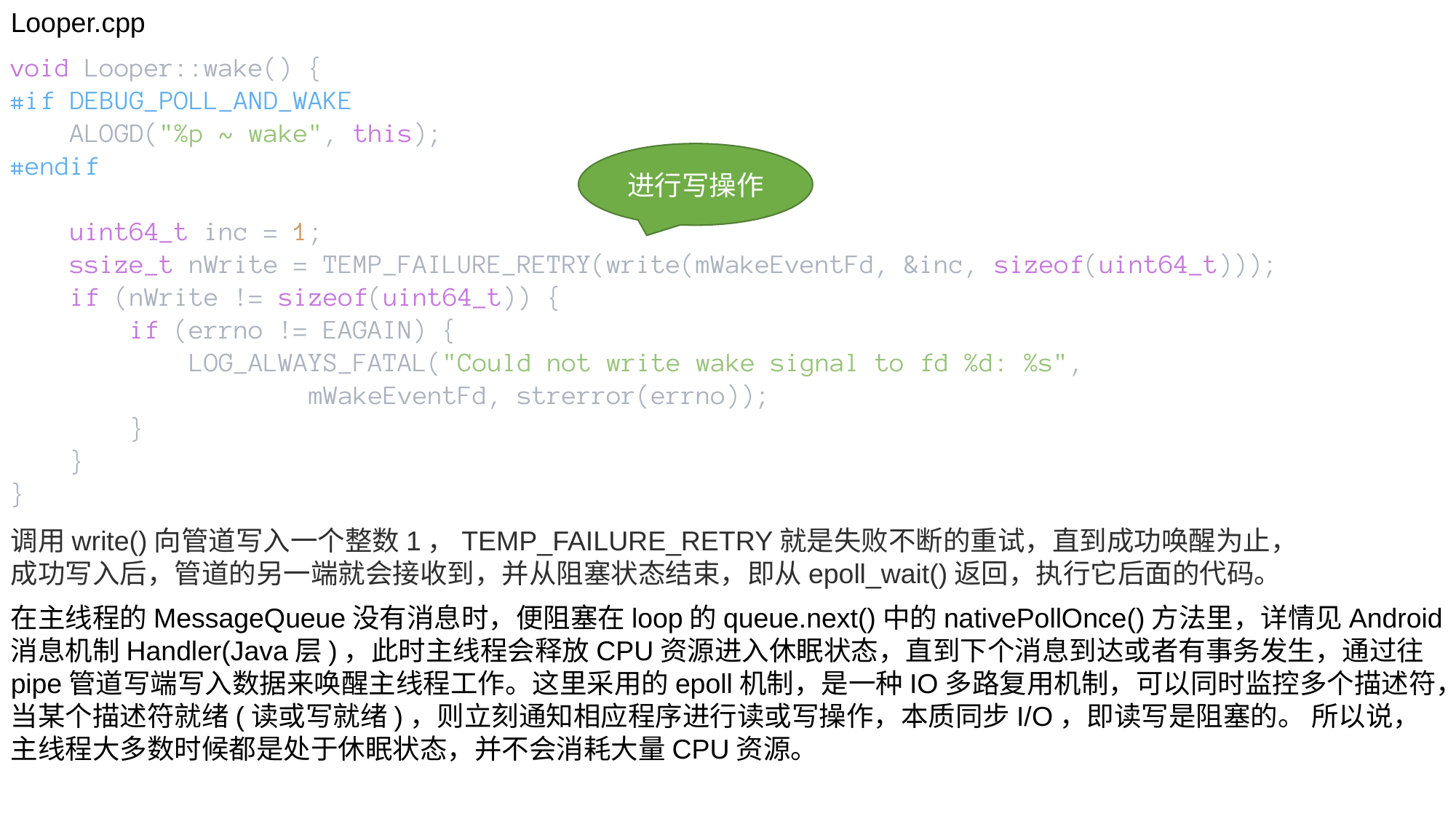

Looper.cpp
void Looper::wake() {
#if DEBUG_POLL_AND_WAKE
    ALOGD("%p ~ wake", this);
#endif

    uint64_t inc = 1;
    ssize_t nWrite = TEMP_FAILURE_RETRY(write(mWakeEventFd, &inc, sizeof(uint64_t)));
    if (nWrite != sizeof(uint64_t)) {
        if (errno != EAGAIN) {
            LOG_ALWAYS_FATAL("Could not write wake signal to fd %d: %s",
                    mWakeEventFd, strerror(errno));
        }
    }
}
进行写操作
调用write()向管道写入一个整数1，TEMP_FAILURE_RETRY就是失败不断的重试，直到成功唤醒为止，成功写入后，管道的另一端就会接收到，并从阻塞状态结束，即从epoll_wait()返回，执行它后面的代码。
在主线程的MessageQueue没有消息时，便阻塞在loop的queue.next()中的nativePollOnce()方法里，详情见Android消息机制Handler(Java层)，此时主线程会释放CPU资源进入休眠状态，直到下个消息到达或者有事务发生，通过往pipe管道写端写入数据来唤醒主线程工作。这里采用的epoll机制，是一种IO多路复用机制，可以同时监控多个描述符，当某个描述符就绪(读或写就绪)，则立刻通知相应程序进行读或写操作，本质同步I/O，即读写是阻塞的。 所以说，主线程大多数时候都是处于休眠状态，并不会消耗大量CPU资源。